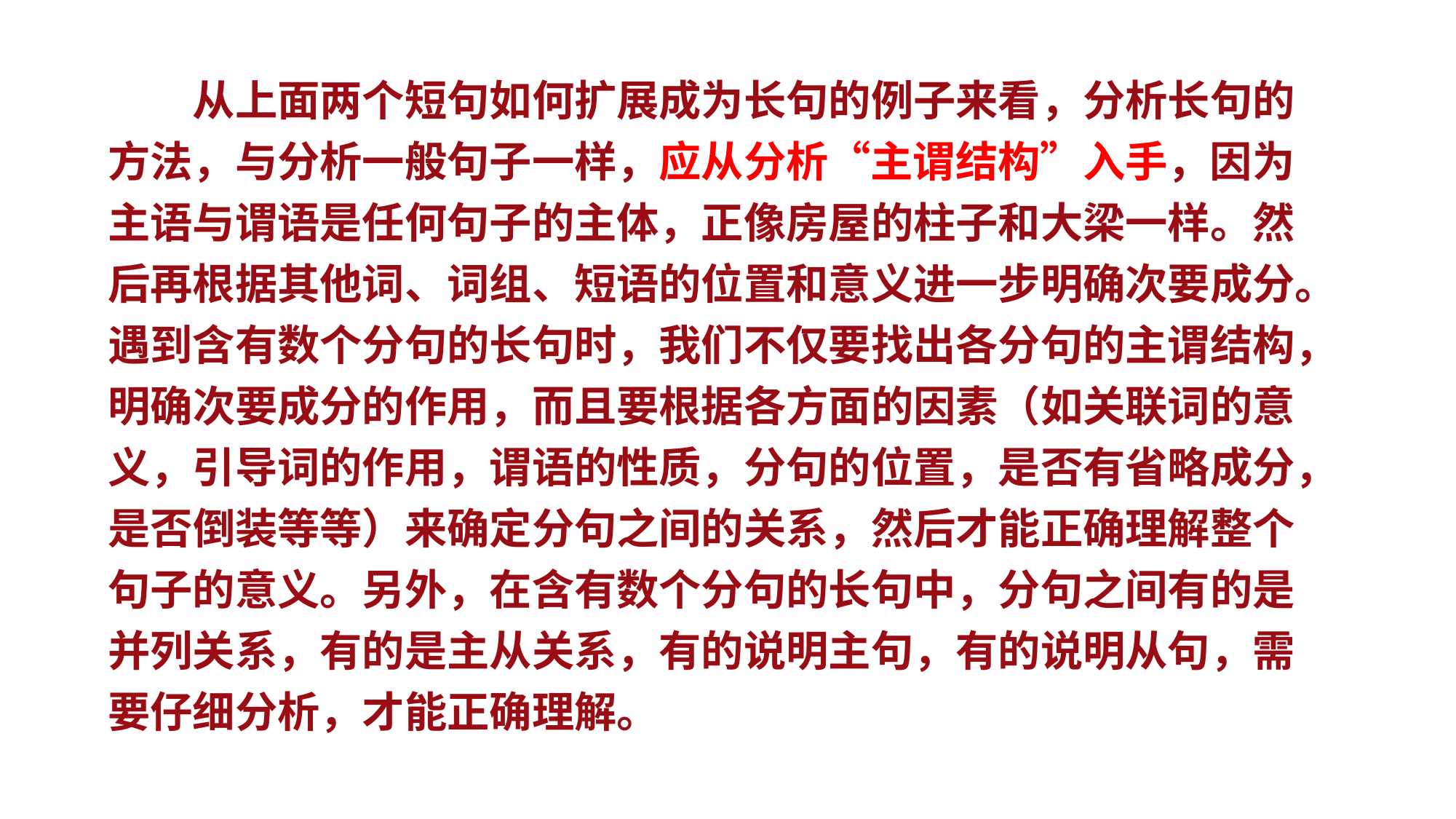

从上面两个短句如何扩展成为长句的例子来看，分析长句的方法，与分析一般句子一样，应从分析“主谓结构”入手，因为主语与谓语是任何句子的主体，正像房屋的柱子和大梁一样。然后再根据其他词、词组、短语的位置和意义进一步明确次要成分。遇到含有数个分句的长句时，我们不仅要找出各分句的主谓结构，明确次要成分的作用，而且要根据各方面的因素（如关联词的意义，引导词的作用，谓语的性质，分句的位置，是否有省略成分，是否倒装等等）来确定分句之间的关系，然后才能正确理解整个句子的意义。另外，在含有数个分句的长句中，分句之间有的是并列关系，有的是主从关系，有的说明主句，有的说明从句，需要仔细分析，才能正确理解。